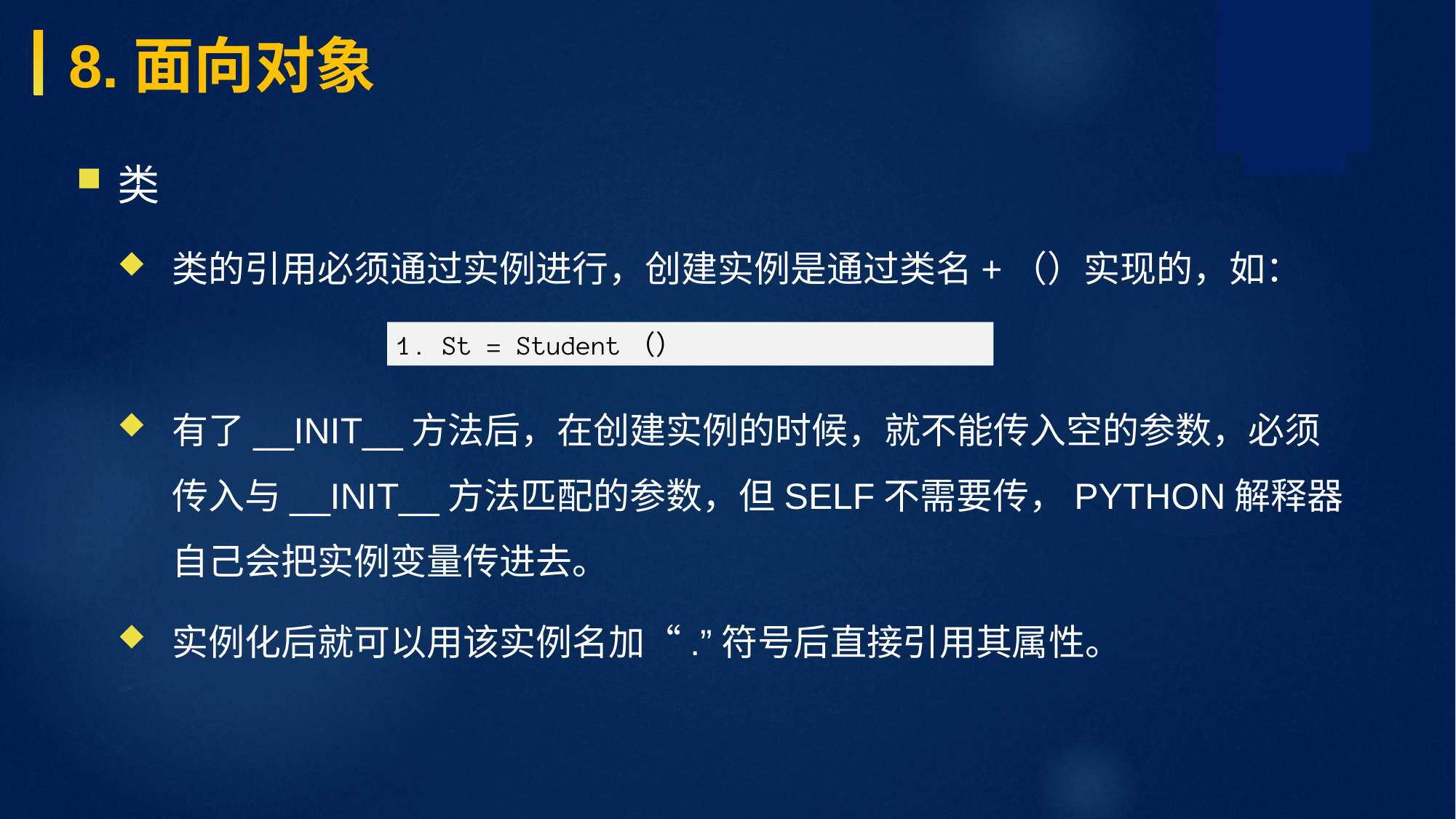

8.面向对象
类
类的引用必须通过实例进行，创建实例是通过类名+（）实现的，如：

有了__init__方法后，在创建实例的时候，就不能传入空的参数，必须传入与__init__方法匹配的参数，但self不需要传，Python解释器自己会把实例变量传进去。
实例化后就可以用该实例名加“.”符号后直接引用其属性。

1. St = Student（）